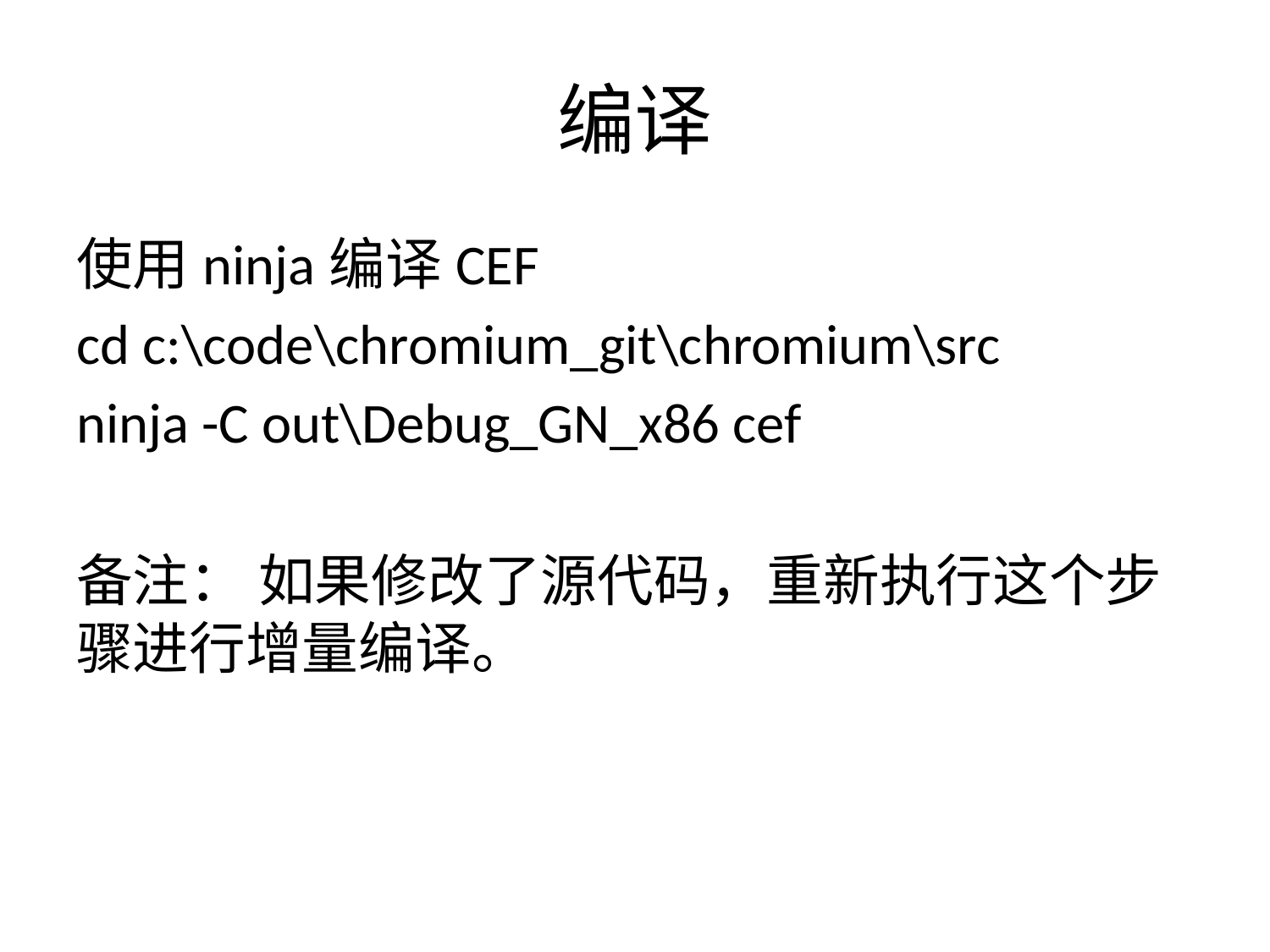

# 编译
使用ninja编译CEF
cd c:\code\chromium_git\chromium\src
ninja -C out\Debug_GN_x86 cef

备注： 如果修改了源代码，重新执行这个步骤进行增量编译。